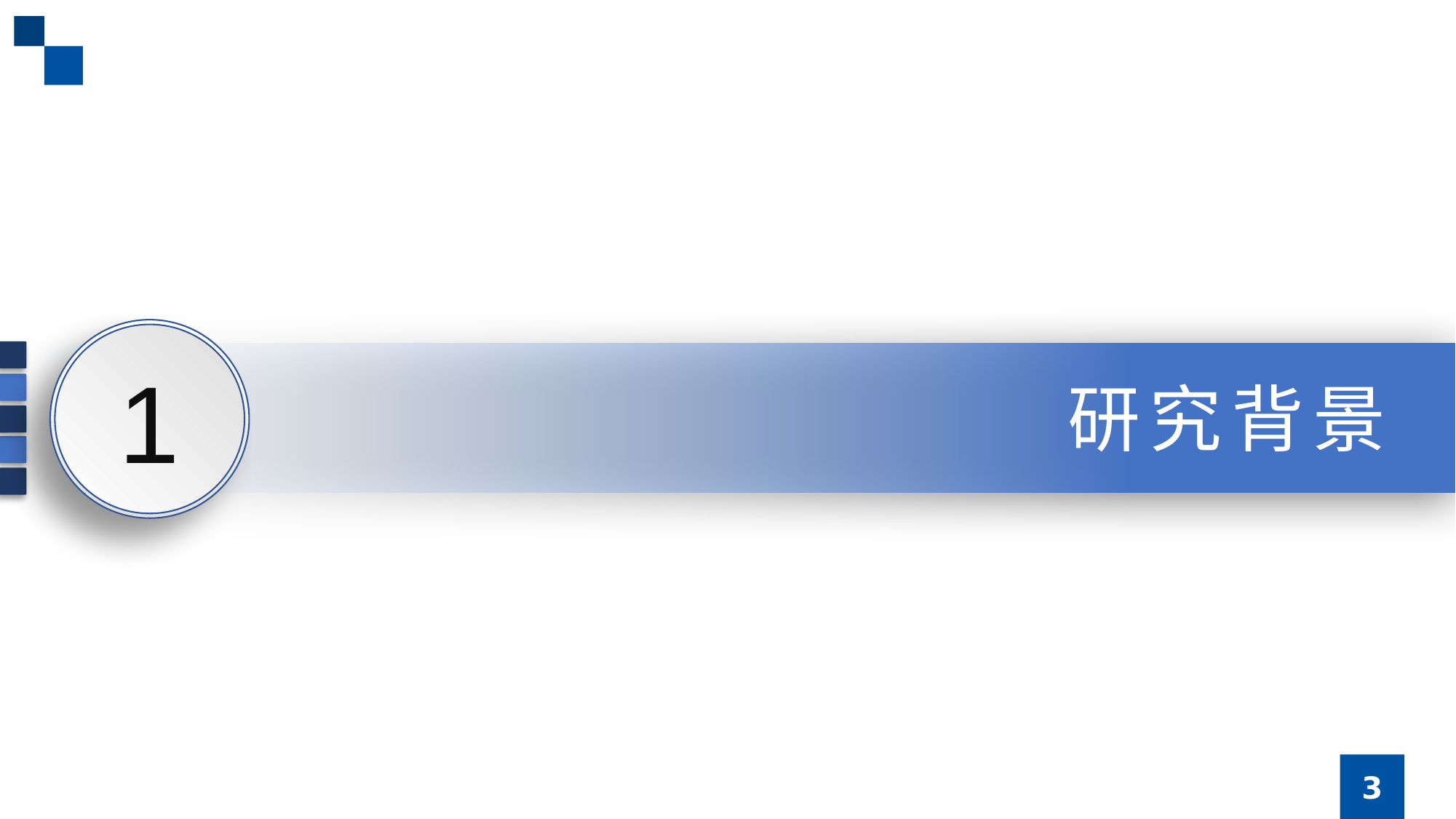

PART TWO
PART THREE
PART ONE

1

研究背景
3
3